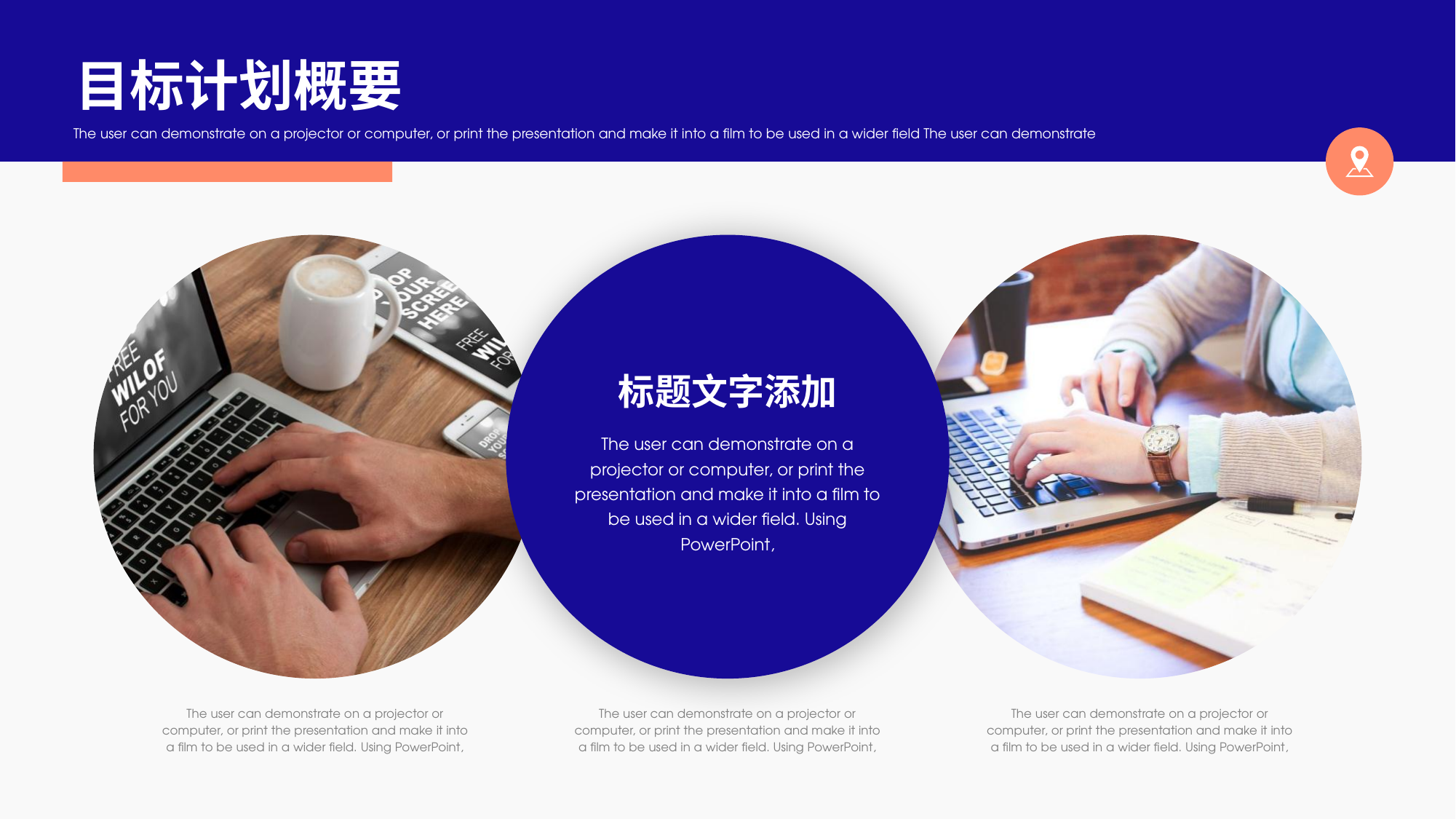

目标计划概要
The user can demonstrate on a projector or computer, or print the presentation and make it into a film to be used in a wider field The user can demonstrate

标题文字添加
The user can demonstrate on a projector or computer, or print the presentation and make it into a film to be used in a wider field. Using PowerPoint,

The user can demonstrate on a projector or computer, or print the presentation and make it into a film to be used in a wider field. Using PowerPoint,
The user can demonstrate on a projector or computer, or print the presentation and make it into a film to be used in a wider field. Using PowerPoint,
The user can demonstrate on a projector or computer, or print the presentation and make it into a film to be used in a wider field. Using PowerPoint,